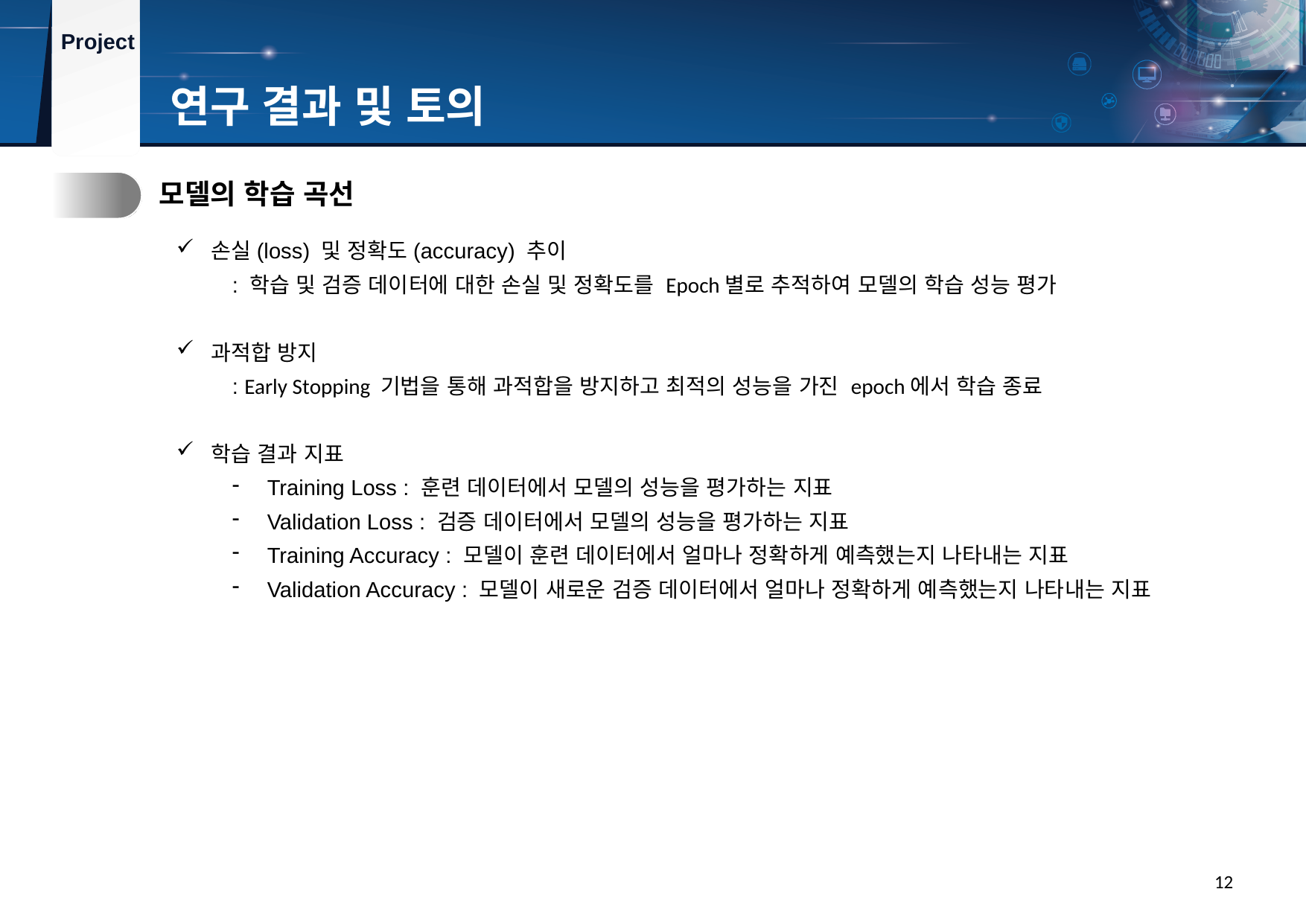

연구 결과 및 토의

1.
모델의 학습 곡선
손실(loss) 및 정확도(accuracy) 추이
: 학습 및 검증 데이터에 대한 손실 및 정확도를 Epoch별로 추적하여 모델의 학습 성능 평가

과적합 방지
: Early Stopping 기법을 통해 과적합을 방지하고 최적의 성능을 가진 epoch에서 학습 종료

학습 결과 지표
Training Loss : 훈련 데이터에서 모델의 성능을 평가하는 지표
Validation Loss : 검증 데이터에서 모델의 성능을 평가하는 지표
Training Accuracy : 모델이 훈련 데이터에서 얼마나 정확하게 예측했는지 나타내는 지표
Validation Accuracy : 모델이 새로운 검증 데이터에서 얼마나 정확하게 예측했는지 나타내는 지표
12